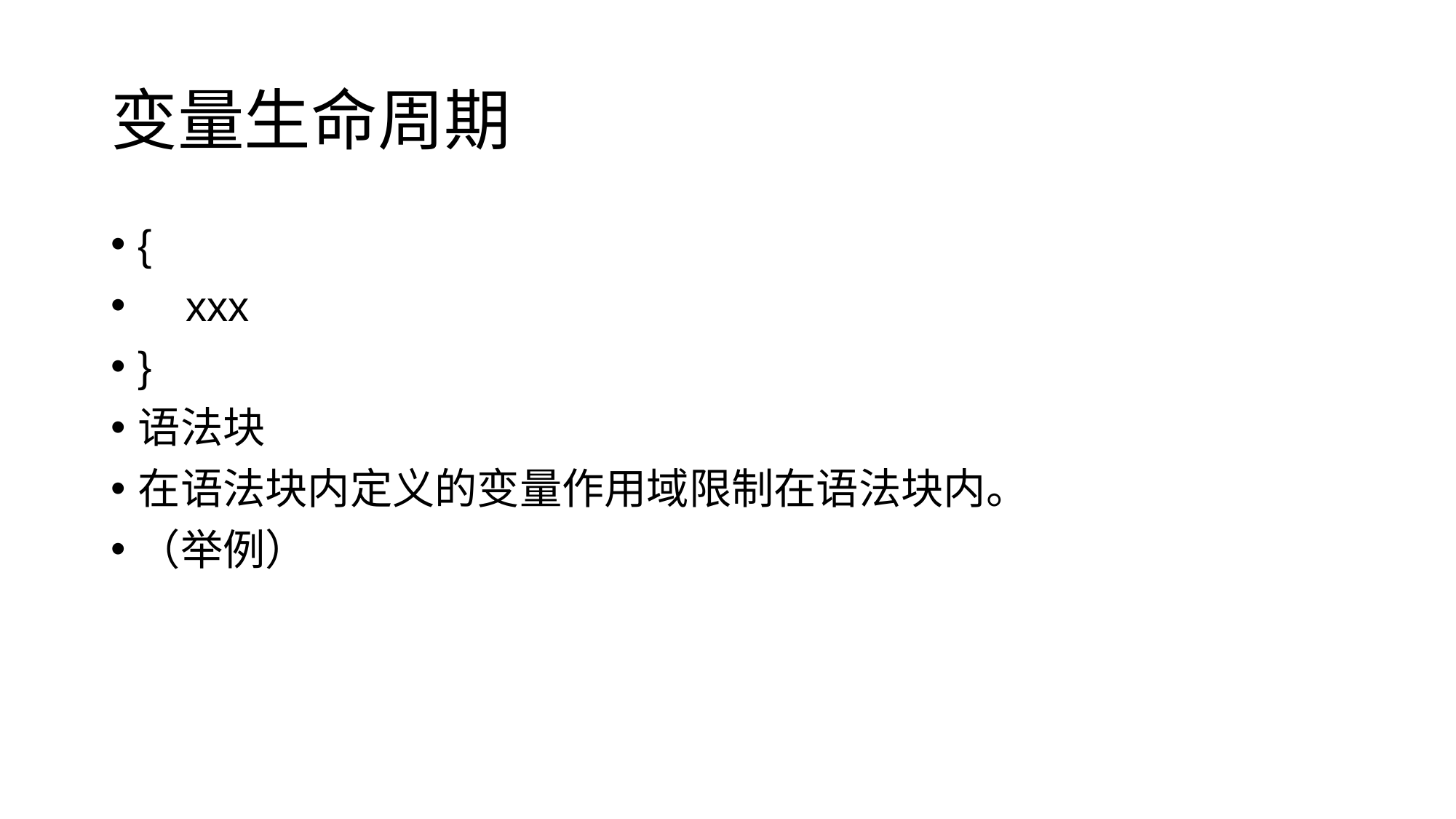

# 变量生命周期
{
    xxx
}
语法块
在语法块内定义的变量作用域限制在语法块内。
（举例）